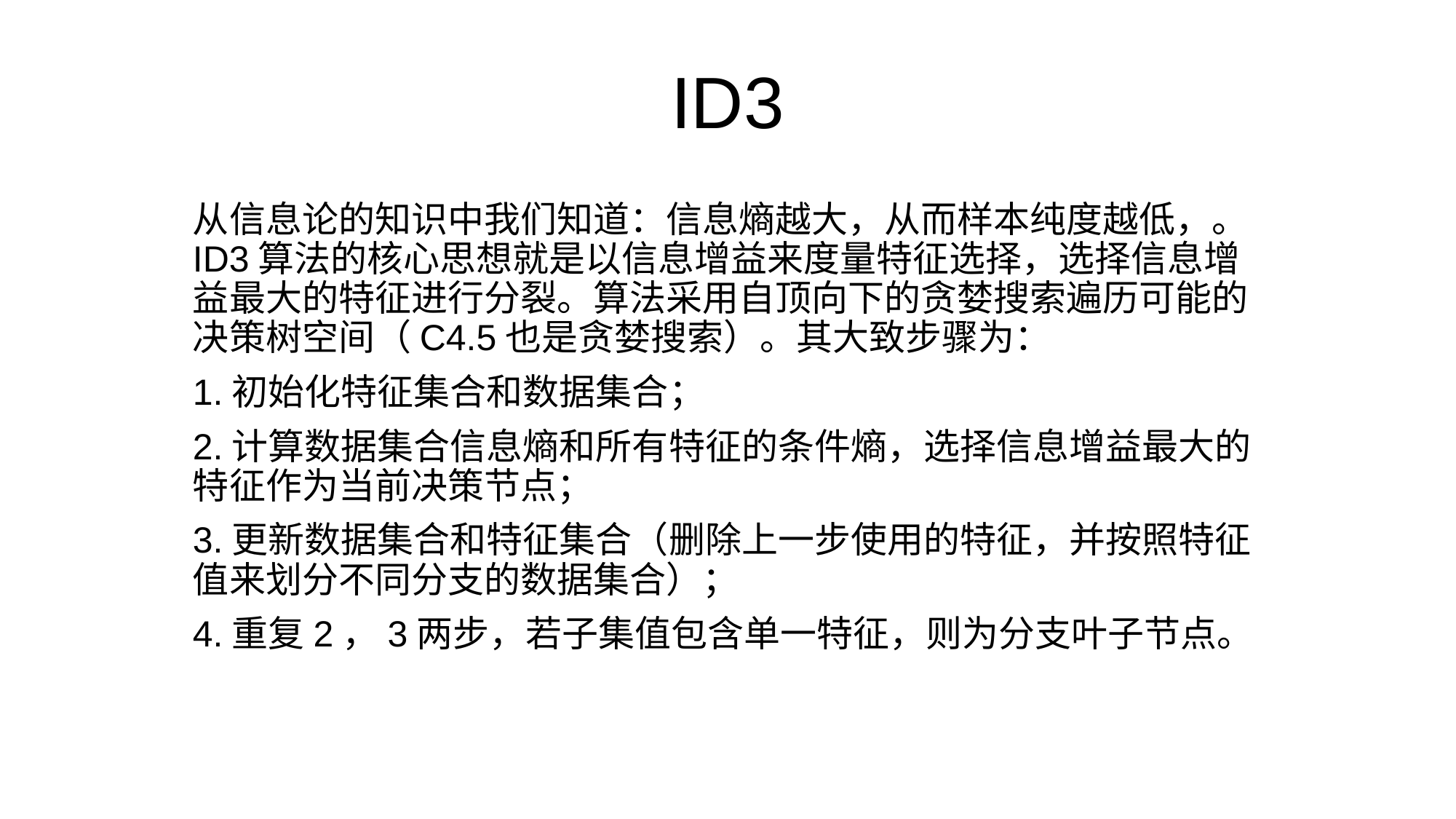

# ID3
从信息论的知识中我们知道：信息熵越大，从而样本纯度越低，。ID3算法的核心思想就是以信息增益来度量特征选择，选择信息增益最大的特征进行分裂。算法采用自顶向下的贪婪搜索遍历可能的决策树空间（C4.5也是贪婪搜索）。其大致步骤为：
1.初始化特征集合和数据集合；
2.计算数据集合信息熵和所有特征的条件熵，选择信息增益最大的特征作为当前决策节点；
3.更新数据集合和特征集合（删除上一步使用的特征，并按照特征值来划分不同分支的数据集合）；
4.重复2，3两步，若子集值包含单一特征，则为分支叶子节点。